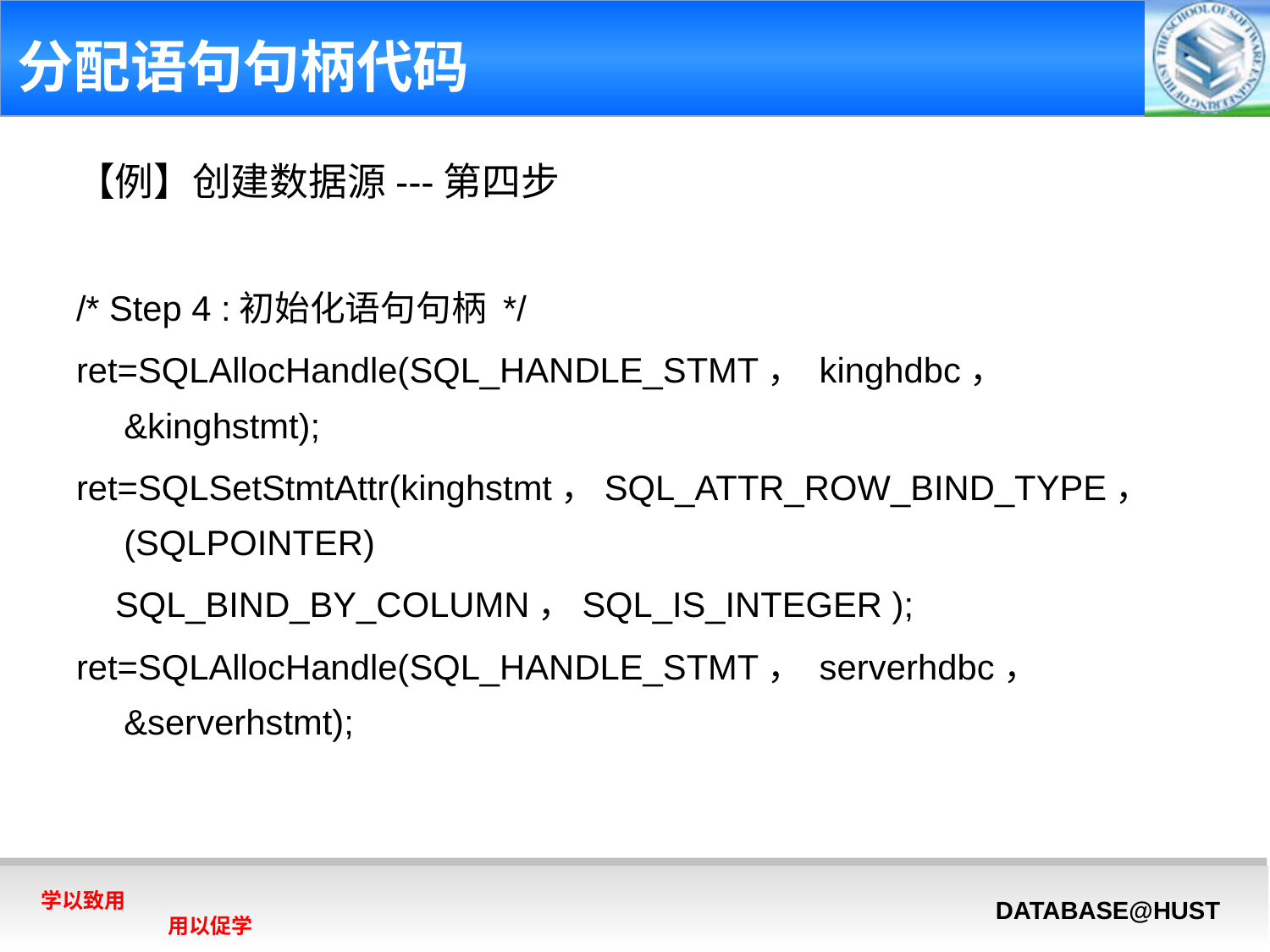

# 分配语句句柄代码
【例】创建数据源---第四步

/* Step 4 :初始化语句句柄 */
ret=SQLAllocHandle(SQL_HANDLE_STMT， kinghdbc， &kinghstmt);
ret=SQLSetStmtAttr(kinghstmt，SQL_ATTR_ROW_BIND_TYPE， (SQLPOINTER)
    SQL_BIND_BY_COLUMN，SQL_IS_INTEGER );
ret=SQLAllocHandle(SQL_HANDLE_STMT， serverhdbc， &serverhstmt);